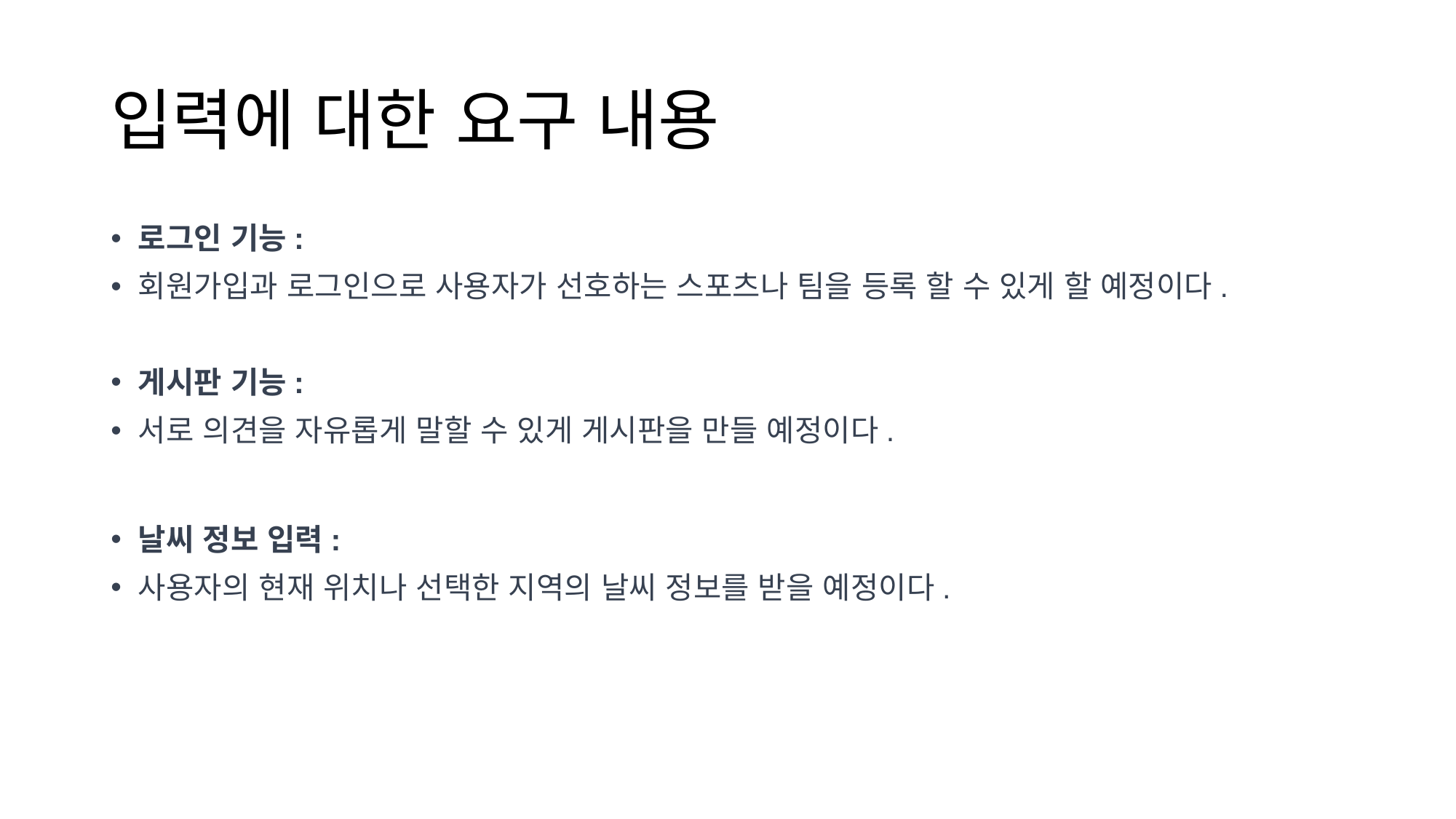

# 입력에 대한 요구 내용
로그인 기능:
회원가입과 로그인으로 사용자가 선호하는 스포츠나 팀을 등록 할 수 있게 할 예정이다.

게시판 기능:
서로 의견을 자유롭게 말할 수 있게 게시판을 만들 예정이다.

날씨 정보 입력:
사용자의 현재 위치나 선택한 지역의 날씨 정보를 받을 예정이다.